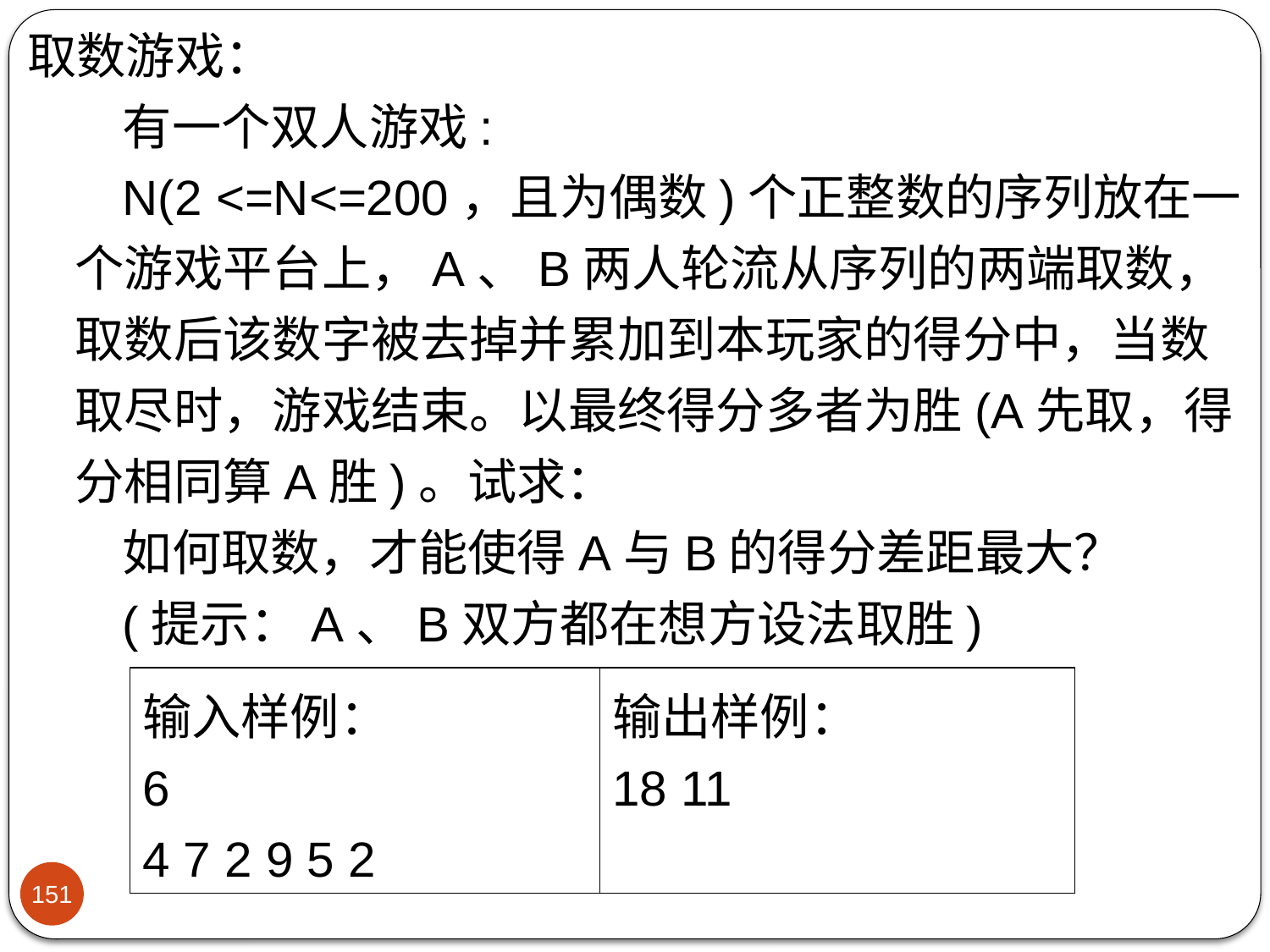

取数游戏：
有一个双人游戏:
N(2 <=N<=200，且为偶数)个正整数的序列放在一个游戏平台上，A、B两人轮流从序列的两端取数，取数后该数字被去掉并累加到本玩家的得分中，当数取尽时，游戏结束。以最终得分多者为胜(A先取，得分相同算A胜)。试求：
如何取数，才能使得A与B的得分差距最大？
(提示：A、B双方都在想方设法取胜)
输入样例：
6
4 7 2 9 5 2
输出样例：
18 11

151